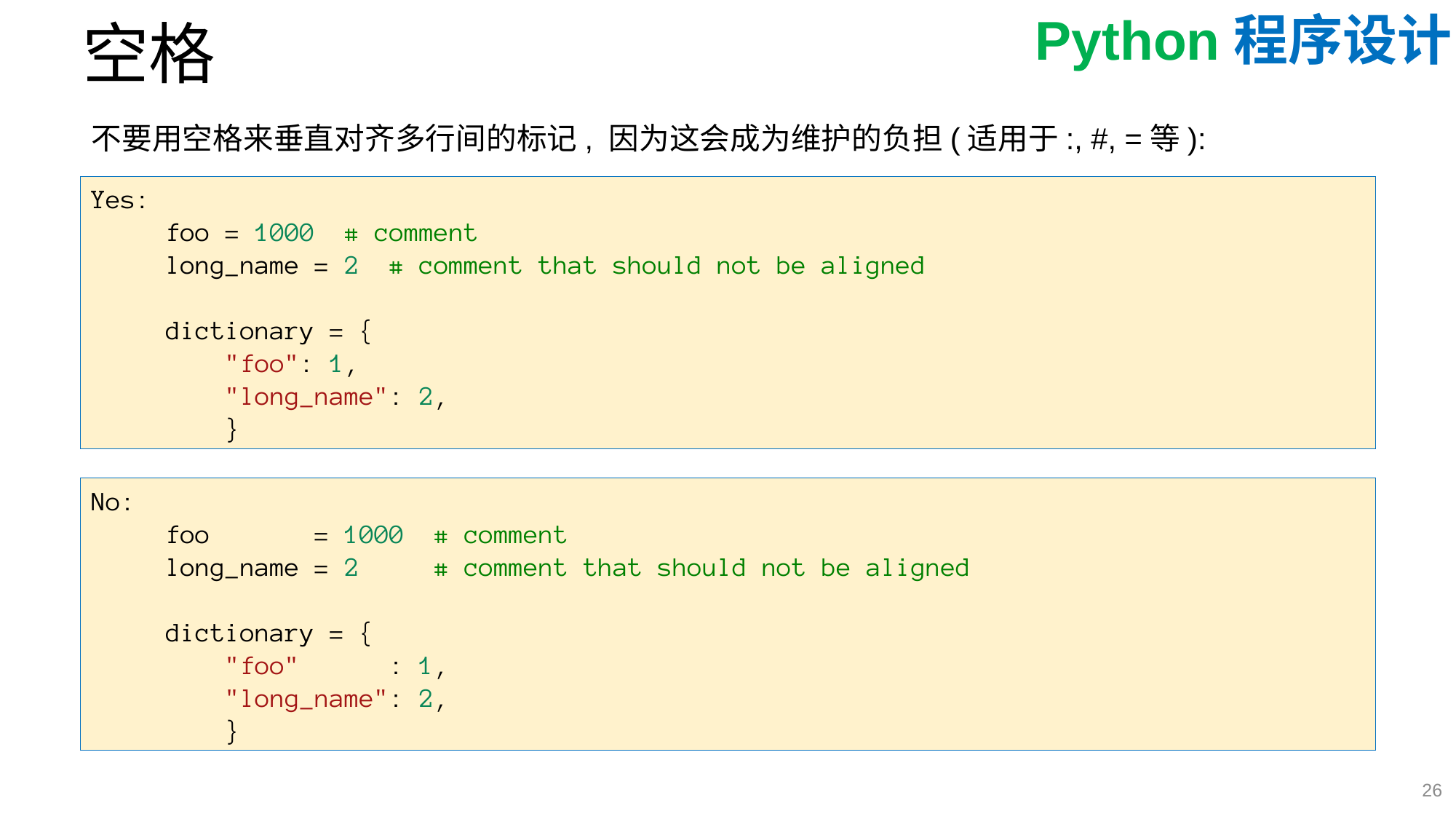

# 空格
不要用空格来垂直对齐多行间的标记, 因为这会成为维护的负担(适用于:, #, =等):
Yes:
     foo = 1000  # comment
     long_name = 2  # comment that should not be aligned
     dictionary = {
         "foo": 1,
         "long_name": 2,
         }
No:
     foo       = 1000  # comment
     long_name = 2     # comment that should not be aligned
     dictionary = {
         "foo"      : 1,
         "long_name": 2,
         }
26